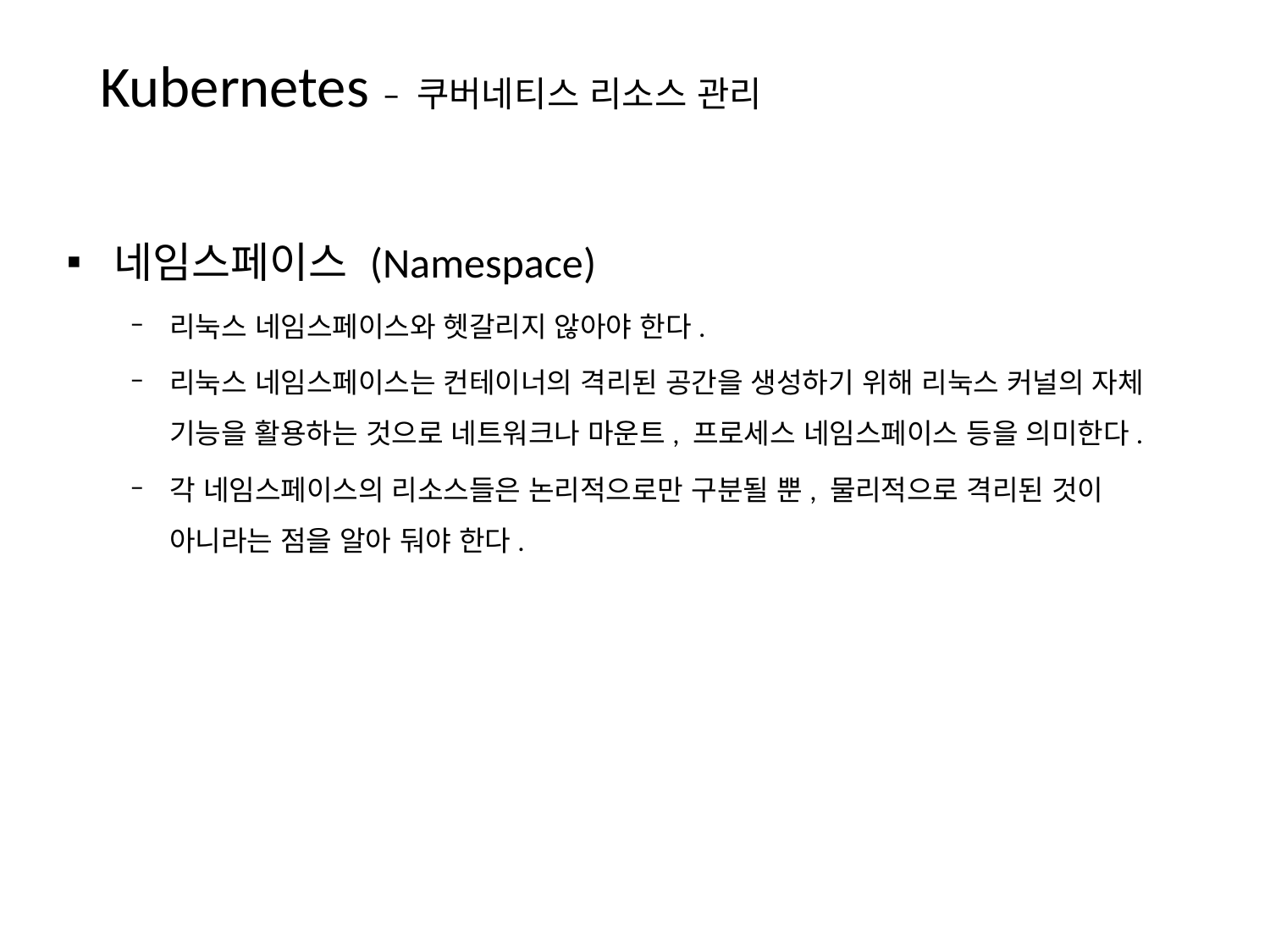

# Kubernetes – 쿠버네티스 리소스 관리
네임스페이스 (Namespace)
리눅스 네임스페이스와 헷갈리지 않아야 한다.
리눅스 네임스페이스는 컨테이너의 격리된 공간을 생성하기 위해 리눅스 커널의 자체 기능을 활용하는 것으로 네트워크나 마운트, 프로세스 네임스페이스 등을 의미한다.
각 네임스페이스의 리소스들은 논리적으로만 구분될 뿐, 물리적으로 격리된 것이 아니라는 점을 알아 둬야 한다.